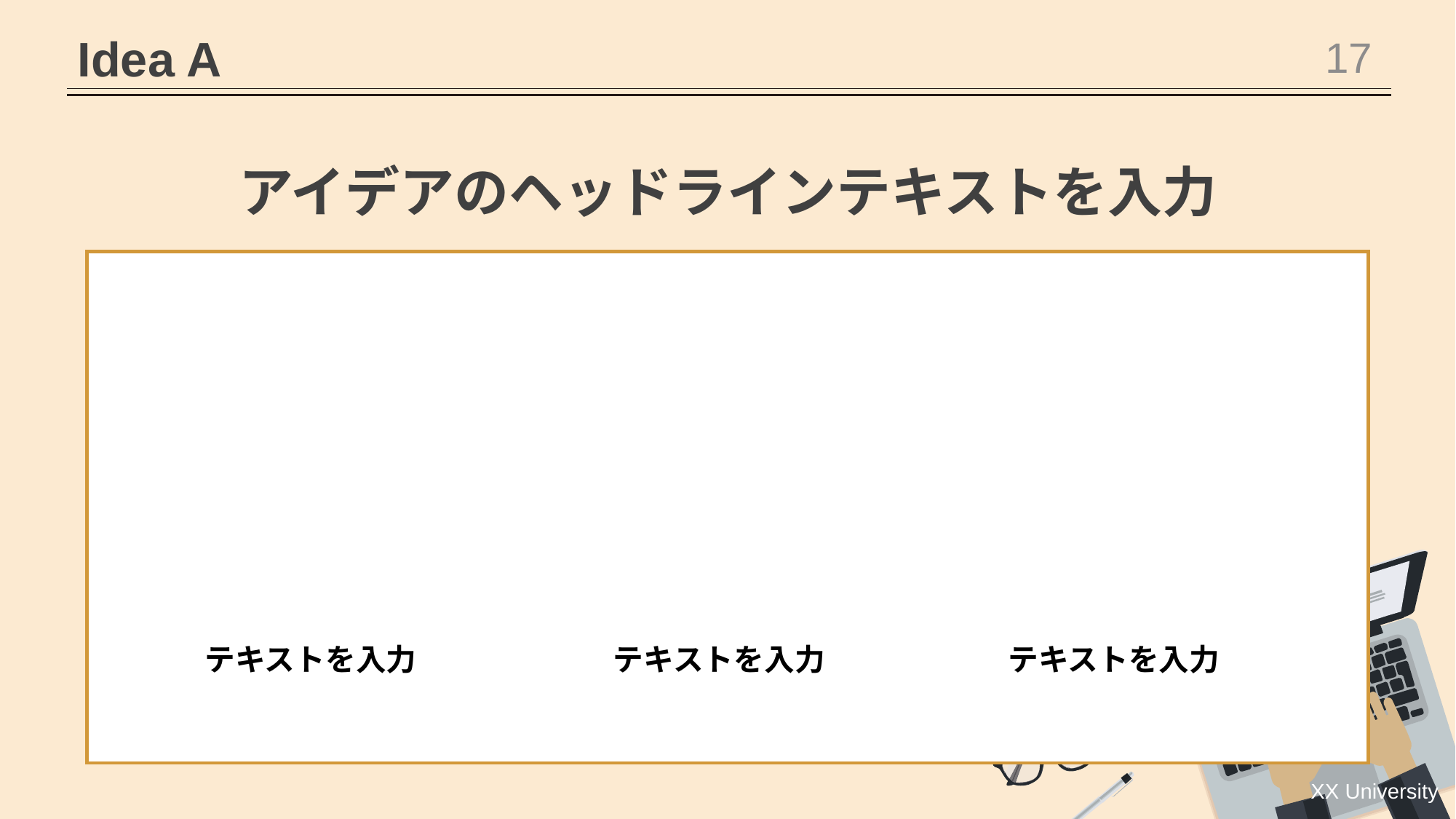

Idea A
17
アイデアのヘッドラインテキストを入力

テキストを入力
テキストを入力
テキストを入力
XX University